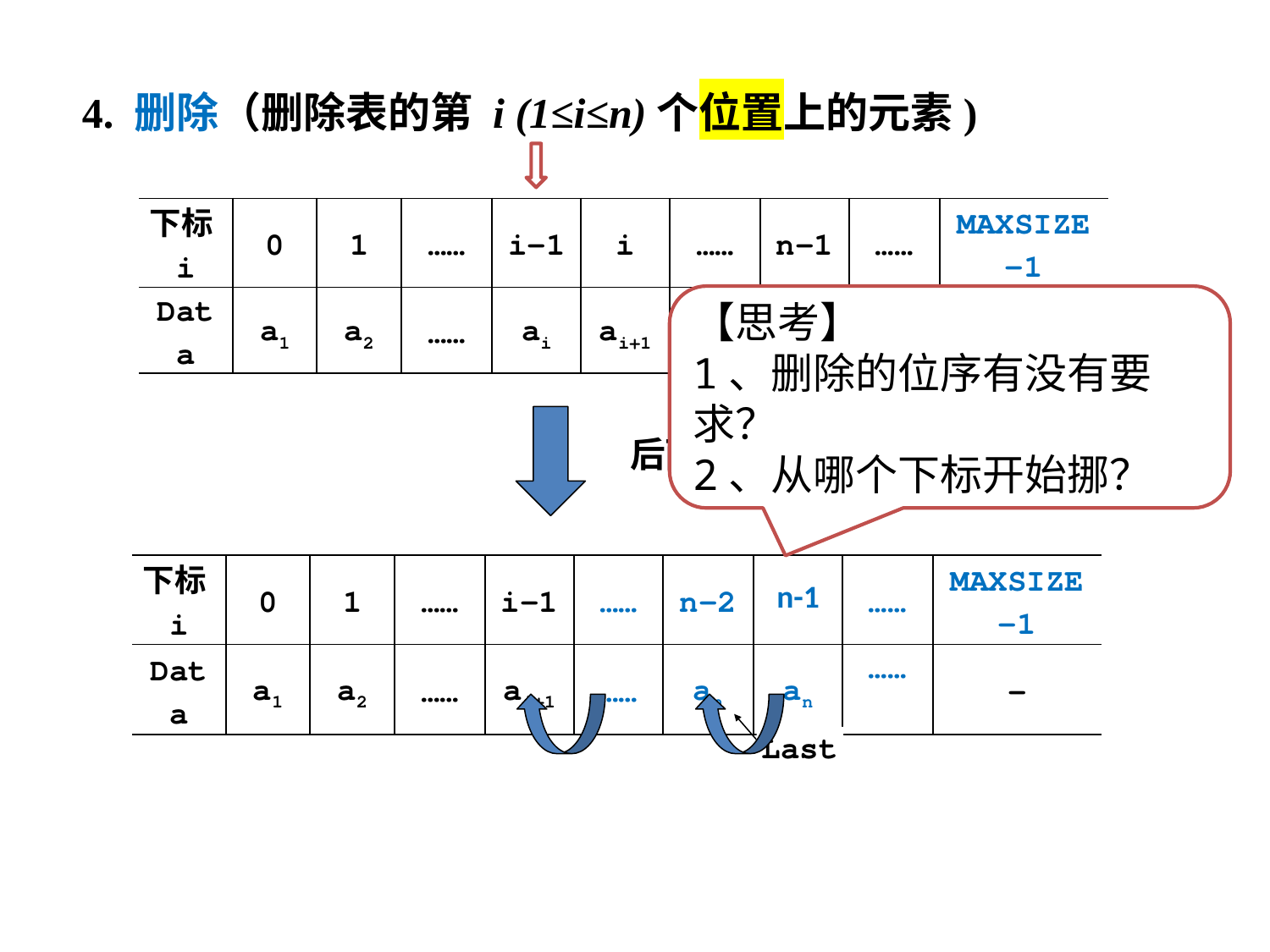

4. 删除（删除表的第 i (1≤i≤n)个位置上的元素)

| 下标i | 0 | 1 | …… | i-1 | i | …… | n-1 | …… | MAXSIZE-1 |
| --- | --- | --- | --- | --- | --- | --- | --- | --- | --- |
| Data | a1 | a2 | …… | ai | ai+1 | …… | an | …… | - |
【思考】
1、删除的位序有没有要求？
2、从哪个下标开始挪？

Last

后面的元素依次前移
| 下标i | 0 | 1 | …… | i-1 | …… | n-2 | n-1 | …… | MAXSIZE-1 |
| --- | --- | --- | --- | --- | --- | --- | --- | --- | --- |
| Data | a1 | a2 | …… | ai+1 | …… | an | an | …… | - |

Last